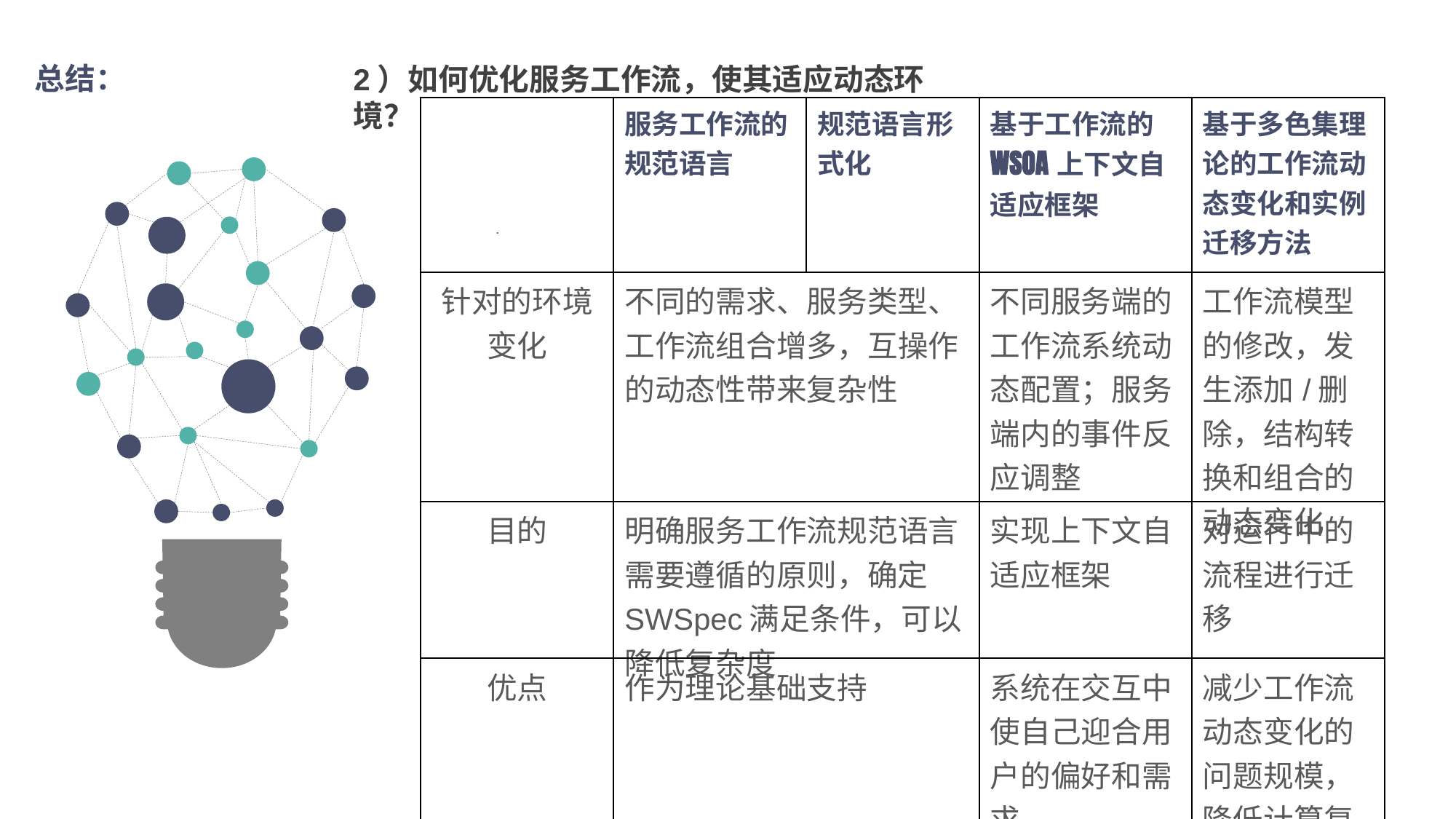

总结：
2）如何优化服务工作流，使其适应动态环境？
|  | 服务工作流的规范语言 | 规范语言形式化 | 基于工作流的WSOA上下文自适应框架 | 基于多色集理论的工作流动态变化和实例迁移方法 |
| --- | --- | --- | --- | --- |
| 针对的环境变化 | 不同的需求、服务类型、工作流组合增多，互操作的动态性带来复杂性 |  | 不同服务端的工作流系统动态配置；服务端内的事件反应调整 | 工作流模型的修改，发生添加/删除，结构转换和组合的动态变化 |
| 目的 | 明确服务工作流规范语言需要遵循的原则，确定SWSpec满足条件，可以降低复杂度 |  | 实现上下文自适应框架 | 对运行中的流程进行迁移 |
| 优点 | 作为理论基础支持 |  | 系统在交互中使自己迎合用户的偏好和需求 | 减少工作流动态变化的问题规模，降低计算复杂度 |

.